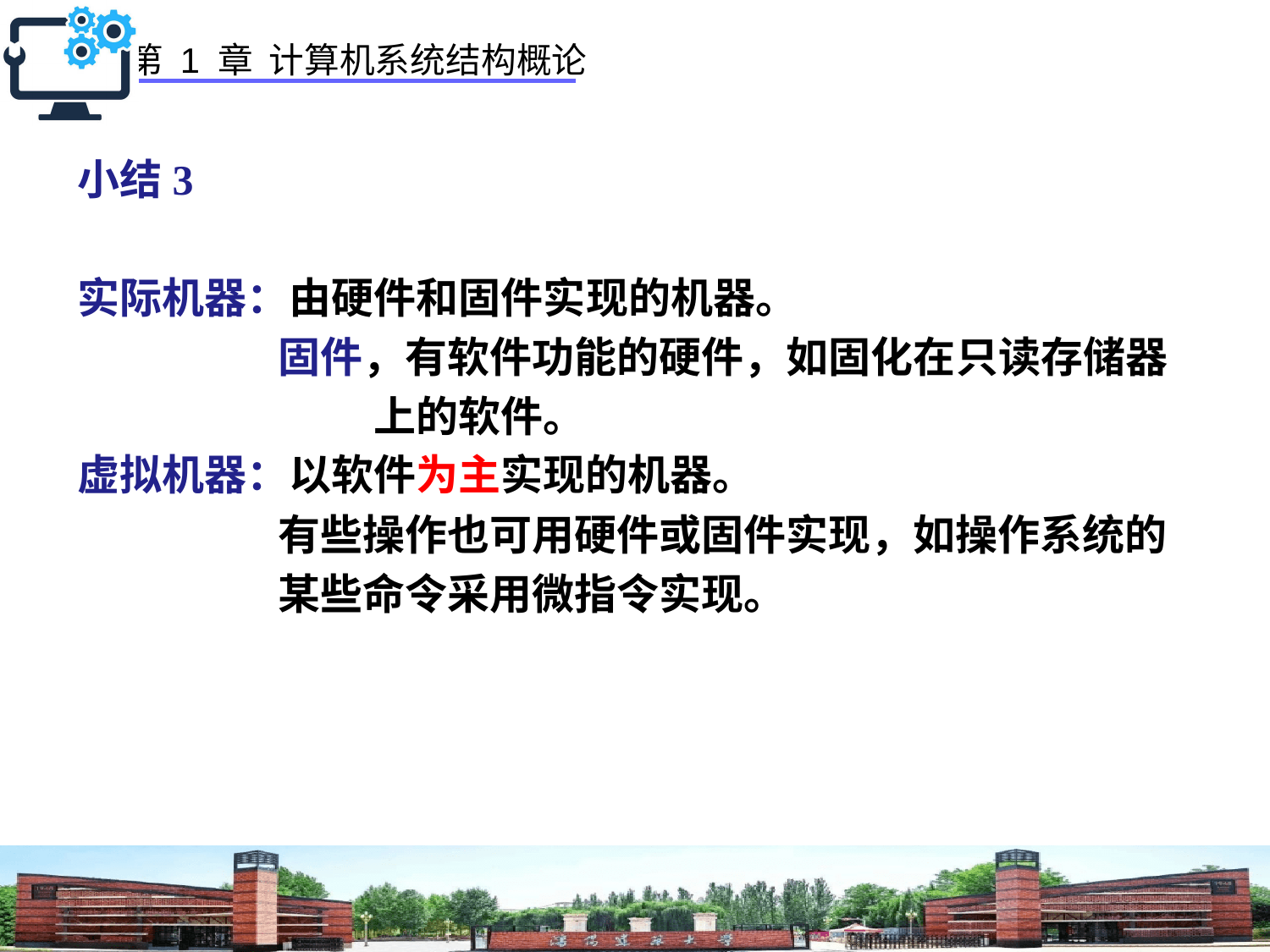

小结3

实际机器：由硬件和固件实现的机器。
                    固件，有软件功能的硬件，如固化在只读存储器
                              上的软件。
虚拟机器：以软件为主实现的机器。
                    有些操作也可用硬件或固件实现，如操作系统的
                    某些命令采用微指令实现。